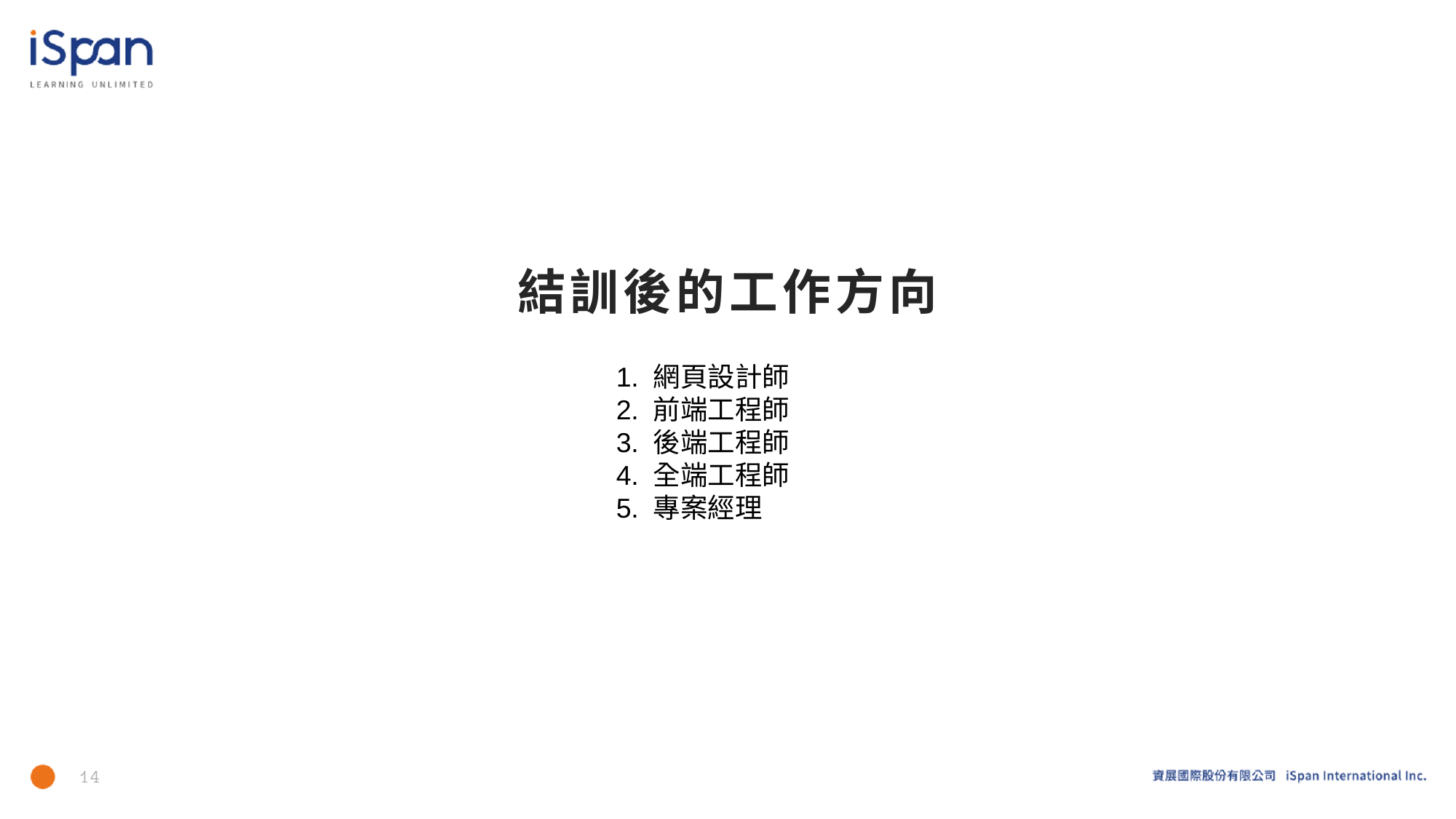

# 結訓後的工作方向
1. 網頁設計師
2. 前端工程師
3. 後端工程師
4. 全端工程師
5. 專案經理
14